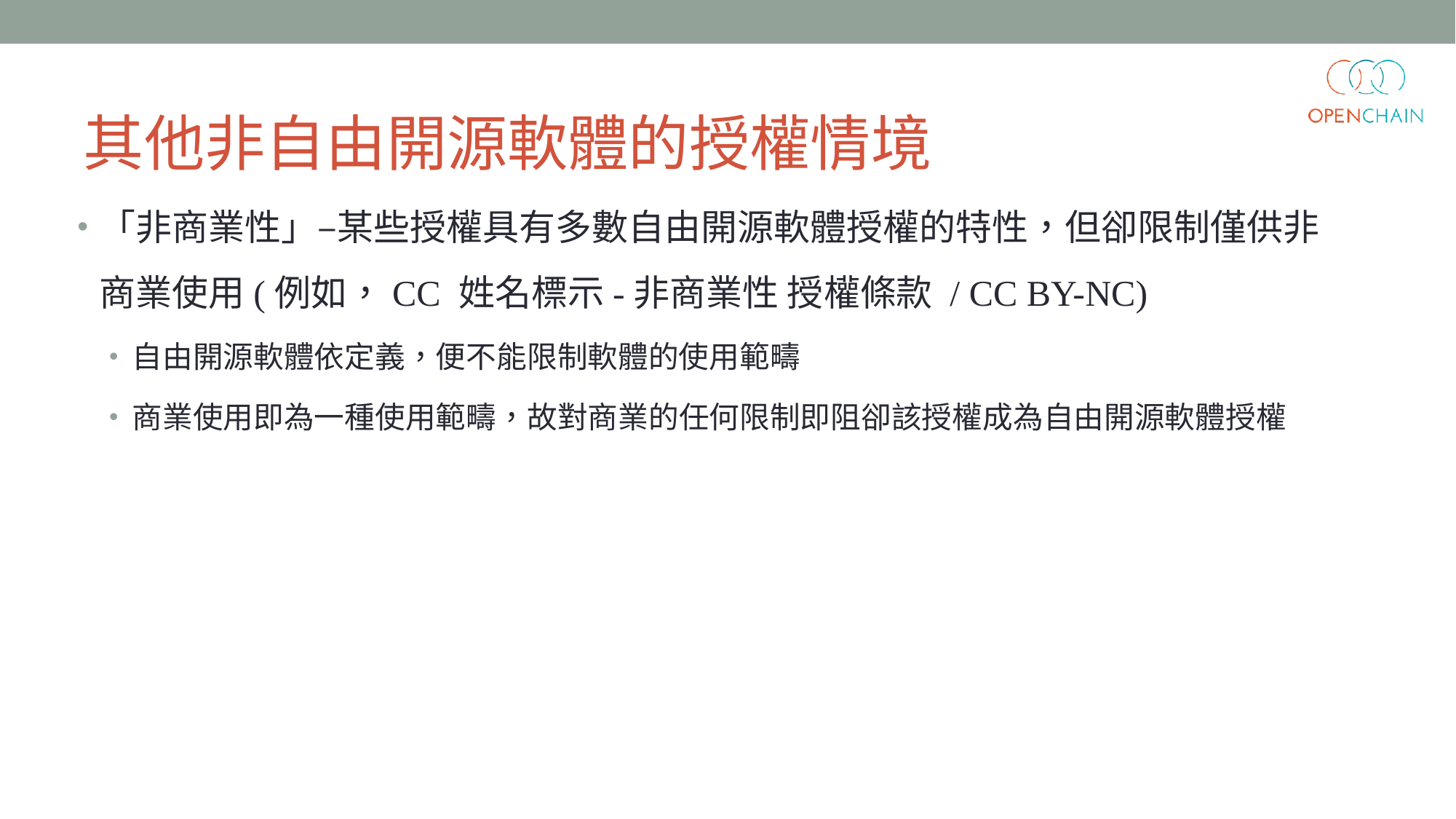

# 其他非自由開源軟體的授權情境
「非商業性」–某些授權具有多數自由開源軟體授權的特性，但卻限制僅供非商業使用(例如，CC 姓名標示-非商業性 授權條款 / CC BY-NC)
自由開源軟體依定義，便不能限制軟體的使用範疇
商業使用即為一種使用範疇，故對商業的任何限制即阻卻該授權成為自由開源軟體授權